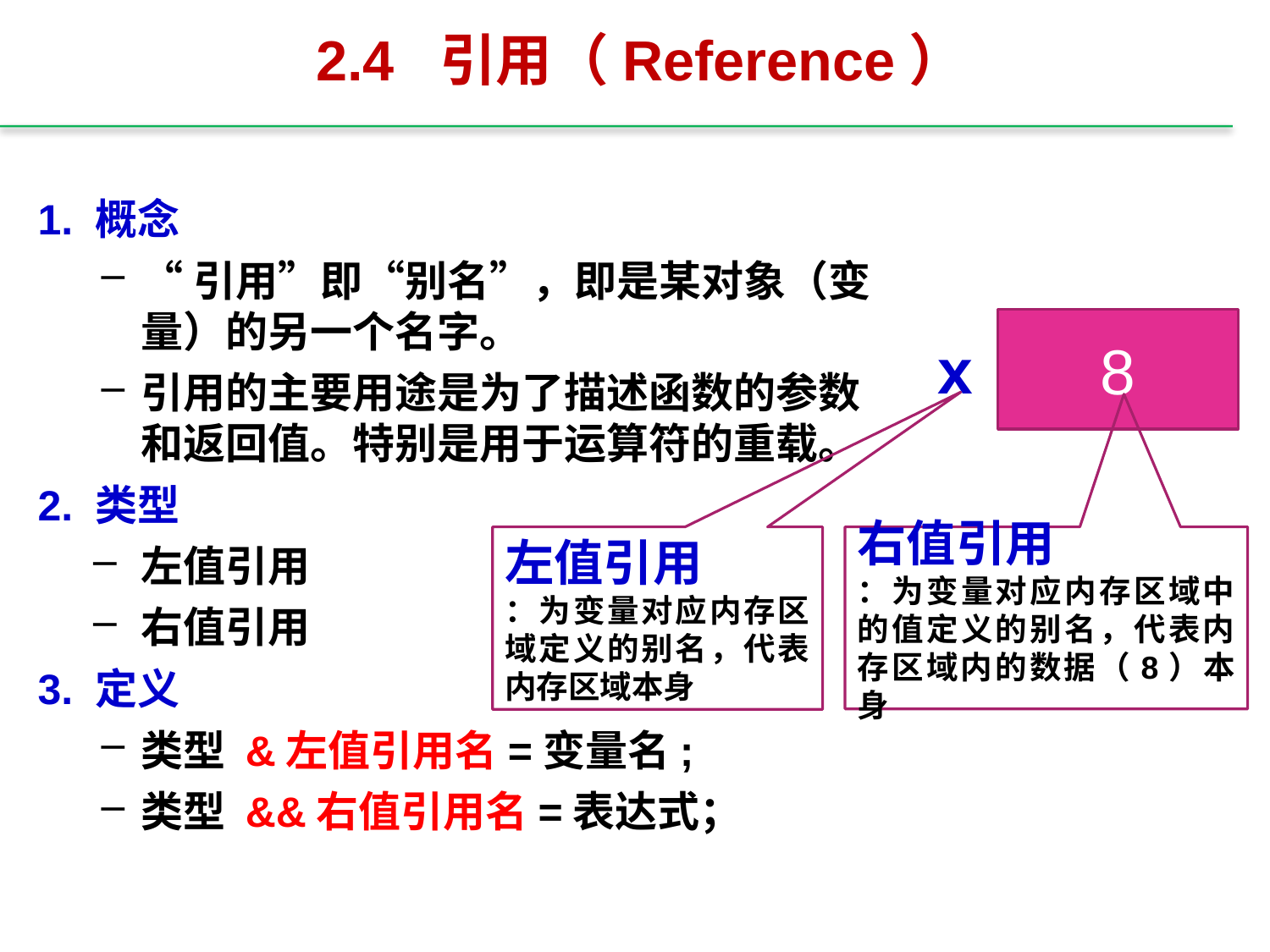

# 2.4  引用（Reference）
1. 概念
“引用”即“别名”，即是某对象（变量）的另一个名字。
引用的主要用途是为了描述函数的参数和返回值。特别是用于运算符的重载。
2. 类型
左值引用
右值引用
3. 定义
类型 &左值引用名=变量名;
类型 &&右值引用名=表达式；
8
x
左值引用
：为变量对应内存区域定义的别名，代表内存区域本身
右值引用
：为变量对应内存区域中的值定义的别名，代表内存区域内的数据（8）本身